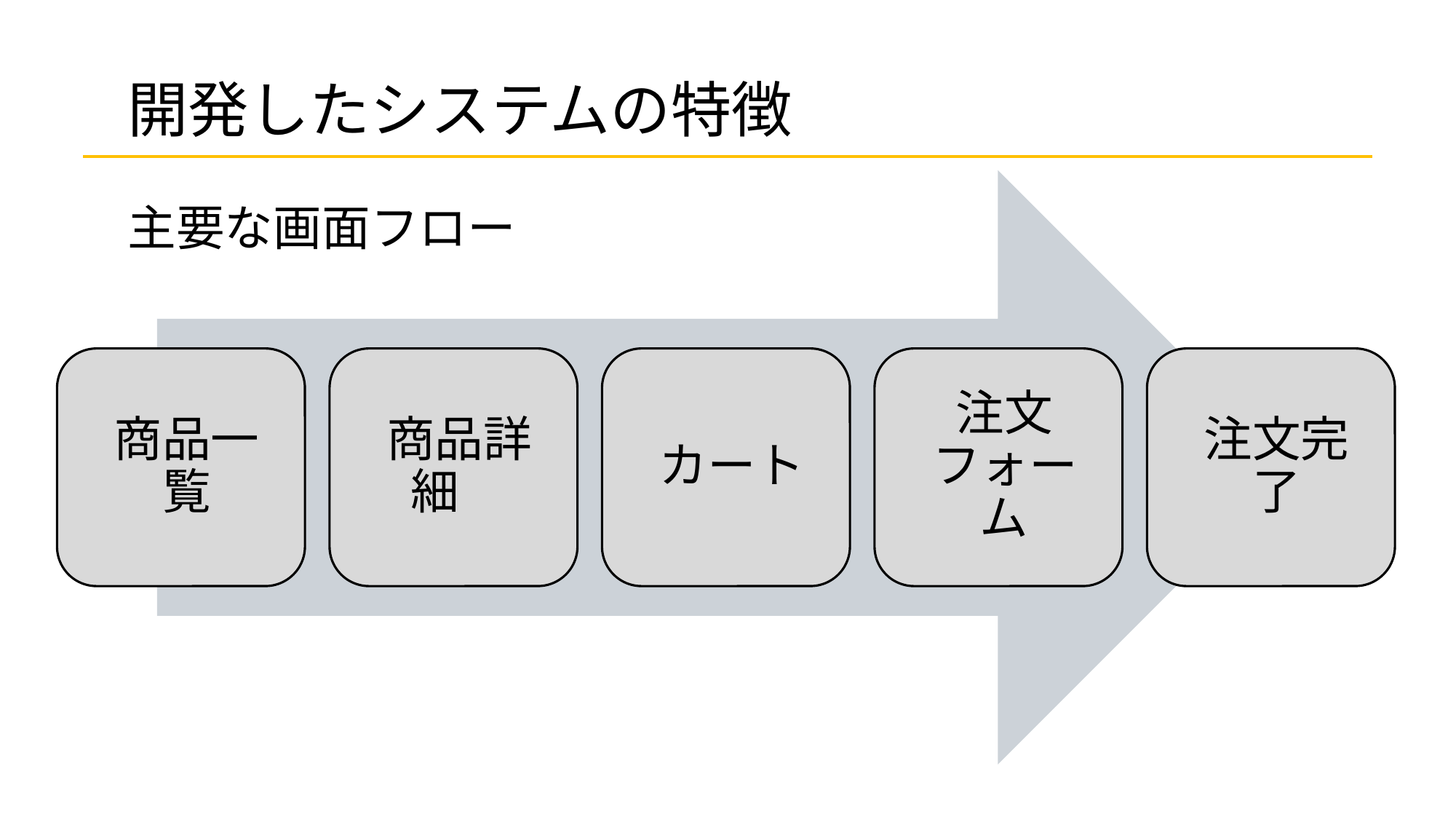

# 開発したシステムの特徴

商品一覧
商品詳細
カート
注文フォーム
注文完了
主要な画面フロー